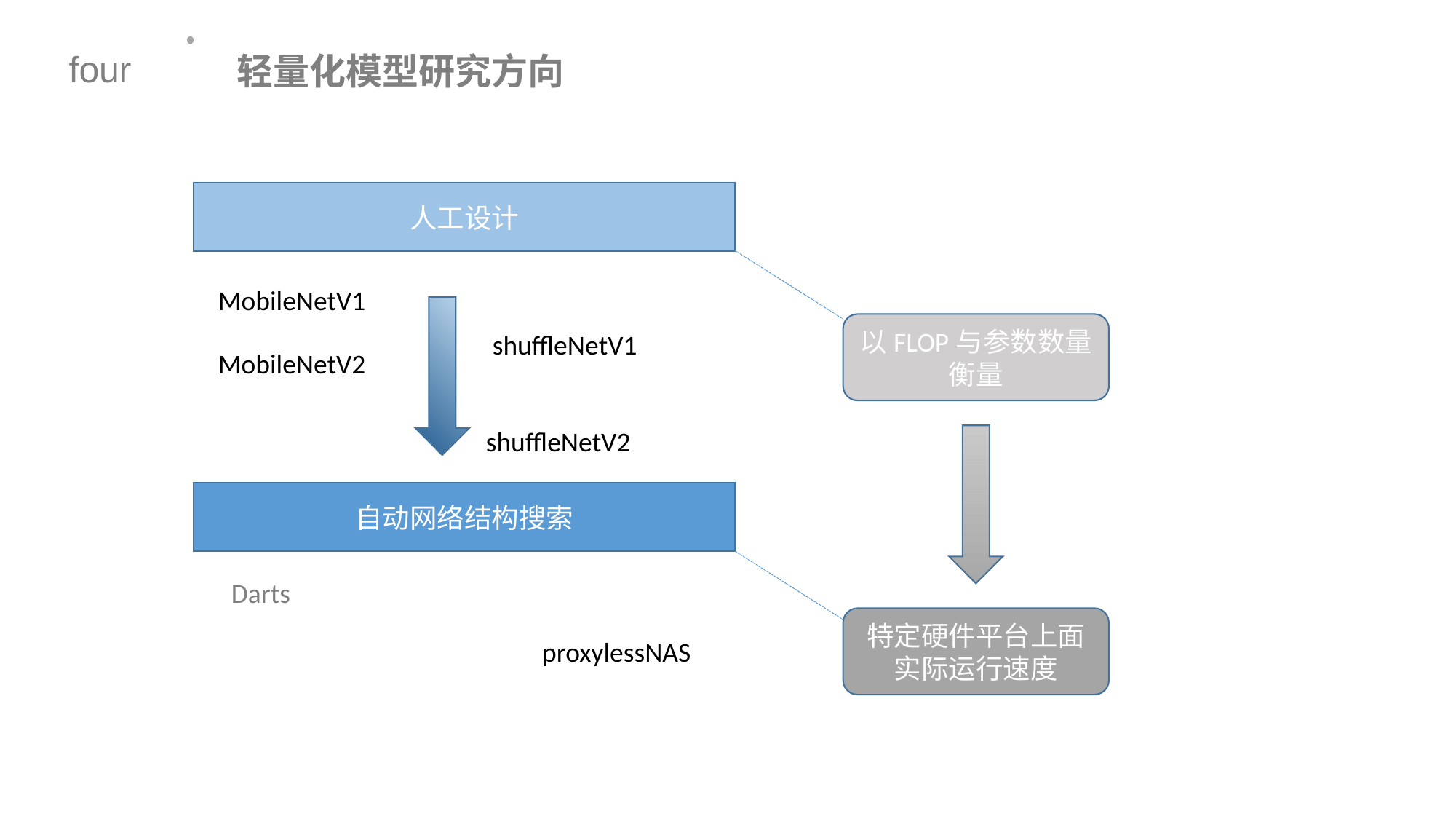

轻量化模型研究方向

four
人工设计
MobileNetV1

以FLOP与参数数量
衡量
shuffleNetV1
MobileNetV2
shuffleNetV2

自动网络结构搜索
Darts
特定硬件平台上面实际运行速度
proxylessNAS